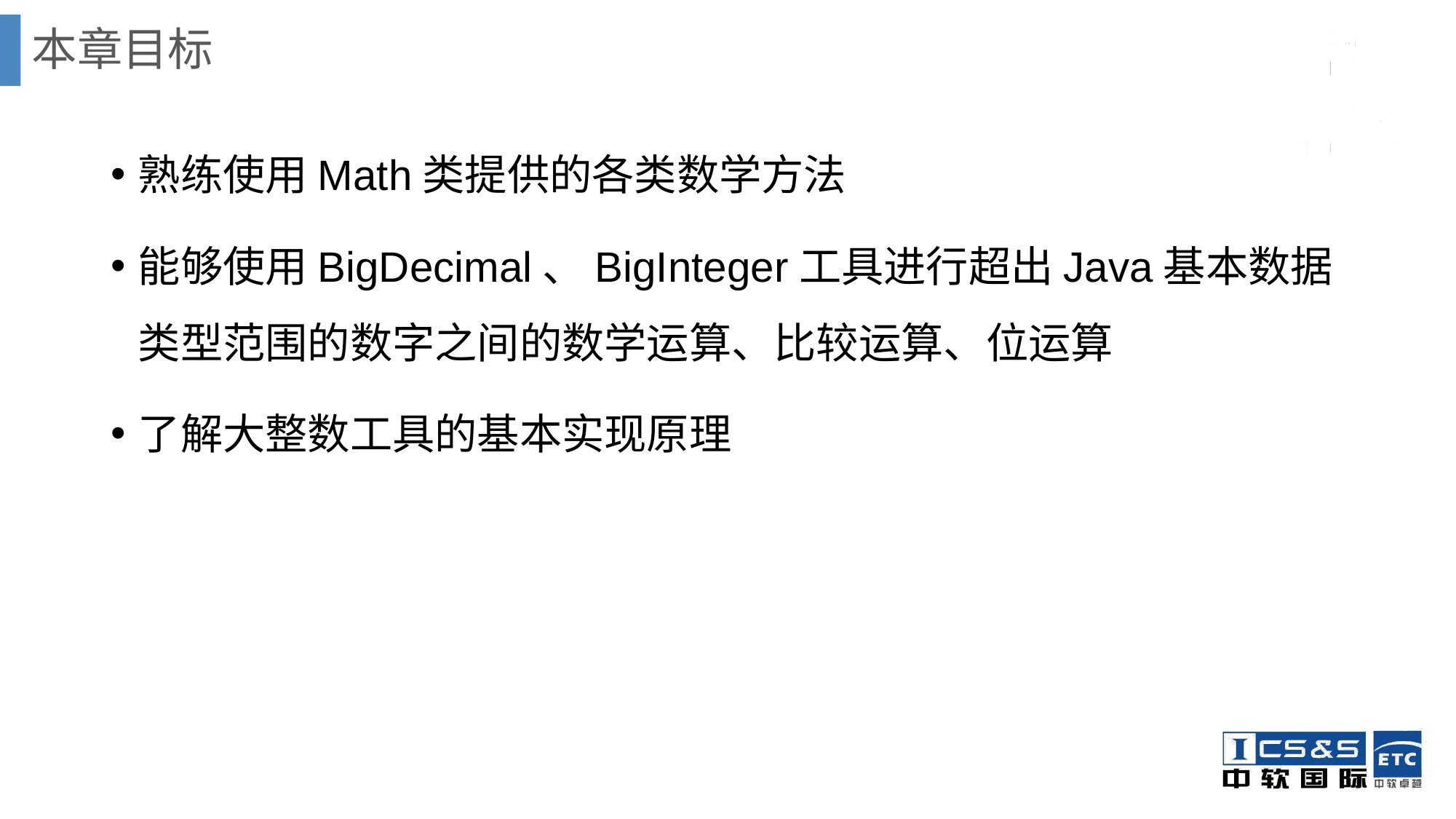

# 本章目标
熟练使用Math类提供的各类数学方法
能够使用BigDecimal、BigInteger工具进行超出Java基本数据类型范围的数字之间的数学运算、比较运算、位运算
了解大整数工具的基本实现原理